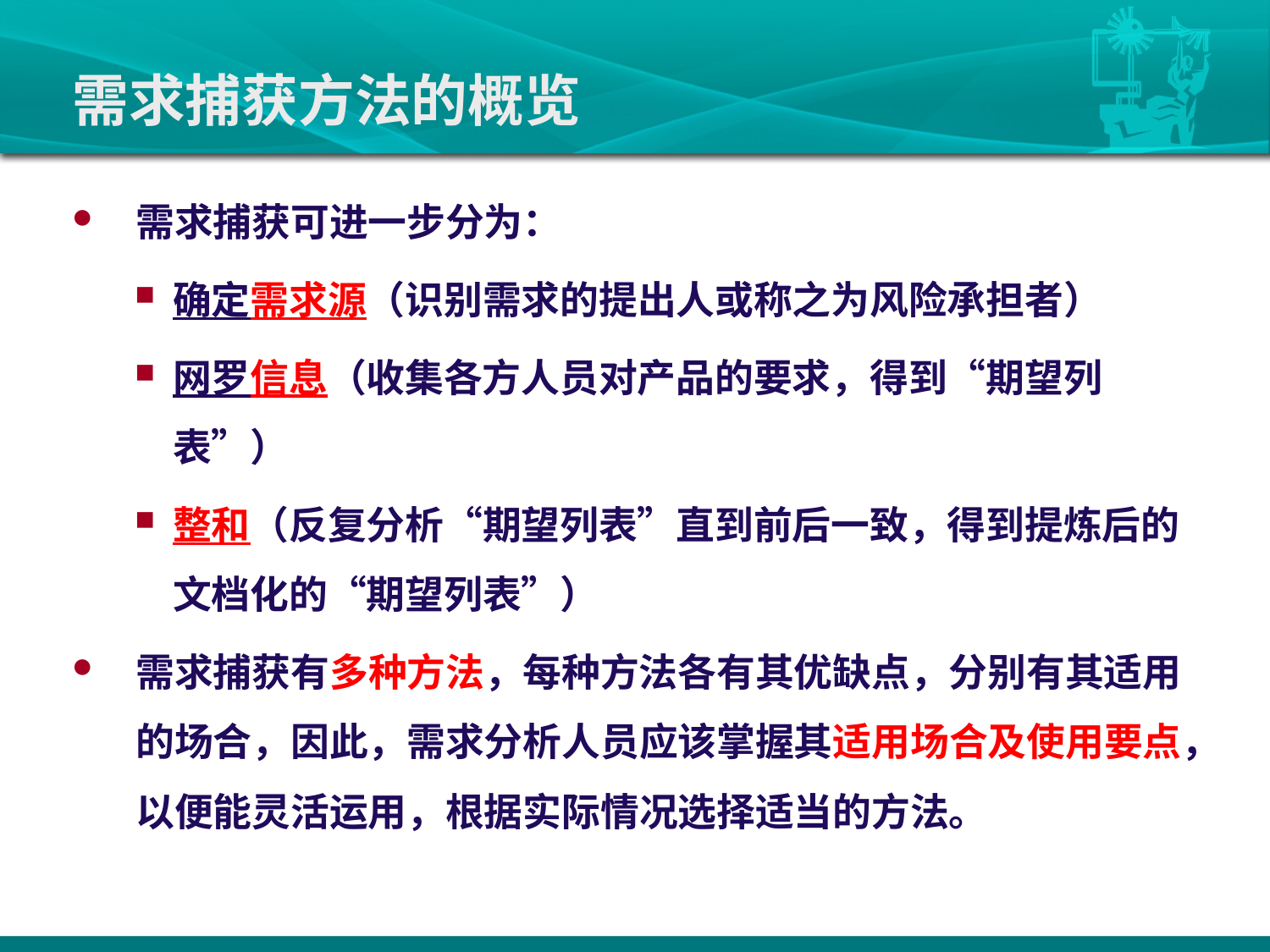

# 需求捕获方法的概览
需求捕获可进一步分为：
确定需求源（识别需求的提出人或称之为风险承担者）
网罗信息（收集各方人员对产品的要求，得到“期望列表”）
整和（反复分析“期望列表”直到前后一致，得到提炼后的文档化的“期望列表”）
需求捕获有多种方法，每种方法各有其优缺点，分别有其适用的场合，因此，需求分析人员应该掌握其适用场合及使用要点，以便能灵活运用，根据实际情况选择适当的方法。